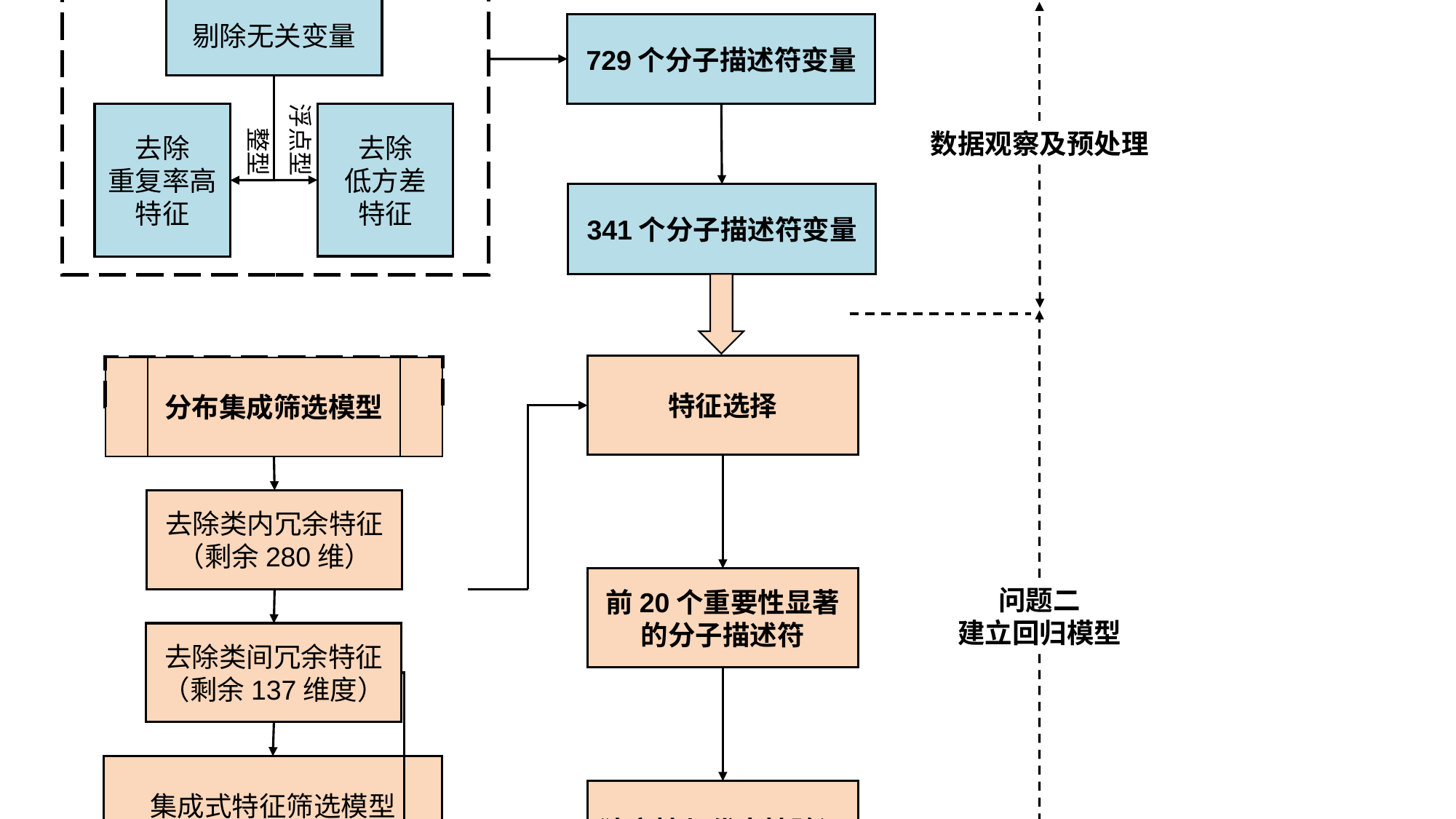

剔除无关变量
729个分子描述符变量
浮点型
去除
低方差
特征
去除
重复率高特征
整型
数据观察及预处理
341个分子描述符变量

特征选择
分布集成筛选模型
去除类内冗余特征（剩余280维）
前20个重要性显著的分子描述符
问题二
建立回归模型
去除类间冗余特征（剩余137维度）
集成式特征筛选模型
独立性与代表性验证
137维冗余变量
20个显著特征变量
深度随机森林算法
原型网络分类模型
定量预测模型
问题三
建立分类模型
问题二
建立回归模型
Stacking集成算法
特征重要性分析
模型交叉验证

双目标转化单目标优化
PSO粒子群算法
约束：按变量类型
确定搜索范围
问题四
建立组合优化模型
变量范围可视化分析